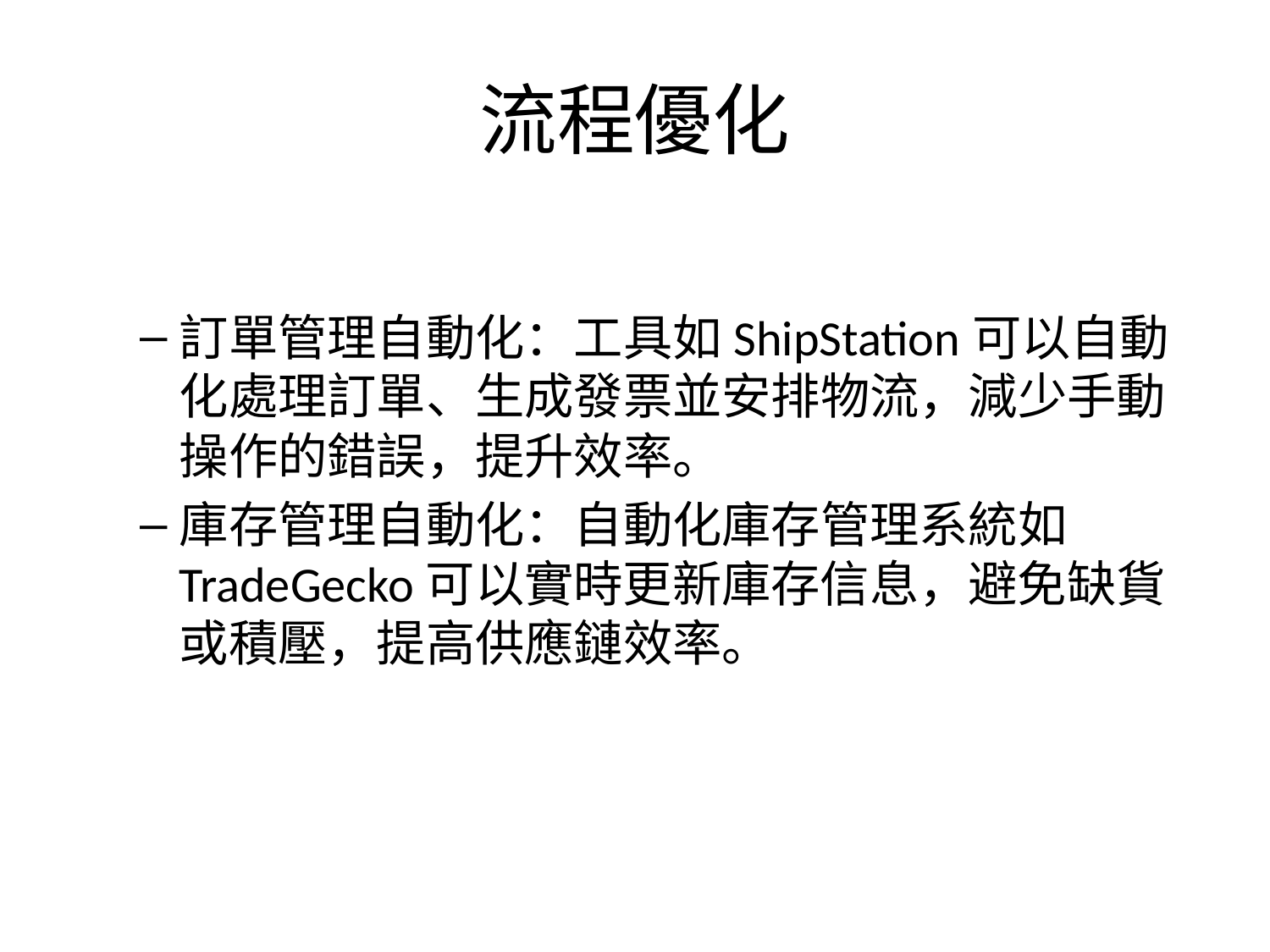

# 流程優化

訂單管理自動化：工具如ShipStation可以自動化處理訂單、生成發票並安排物流，減少手動操作的錯誤，提升效率。
庫存管理自動化：自動化庫存管理系統如TradeGecko可以實時更新庫存信息，避免缺貨或積壓，提高供應鏈效率。